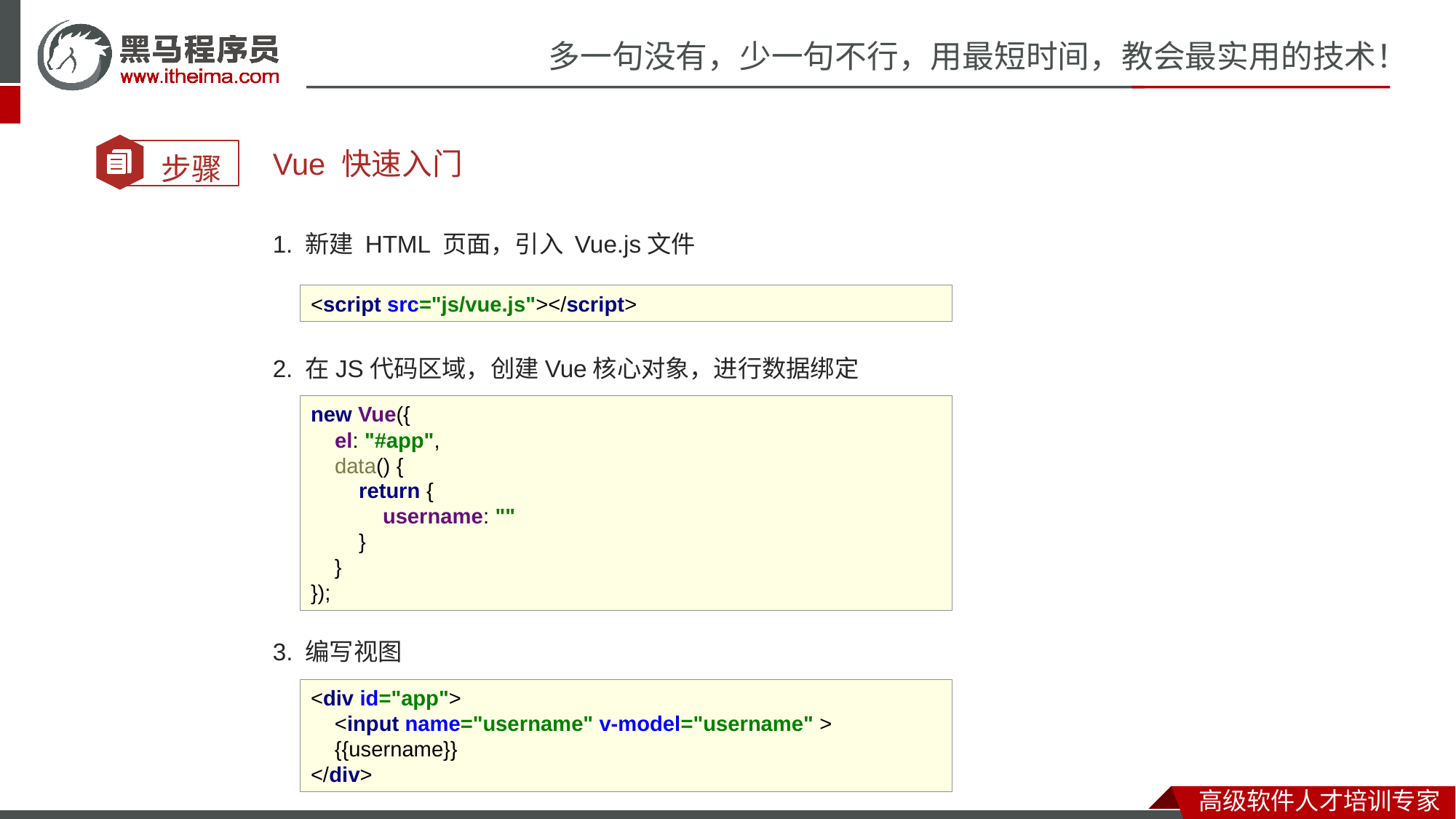

Vue 快速入门
1. 新建 HTML 页面，引入 Vue.js文件
<script src="js/vue.js"></script>
2. 在JS代码区域，创建Vue核心对象，进行数据绑定
new Vue({
    el: "#app",
    data() {
        return {
            username: ""
        }
    }
});
3. 编写视图
<div id="app">
    <input name="username" v-model="username" >
    {{username}}
</div>